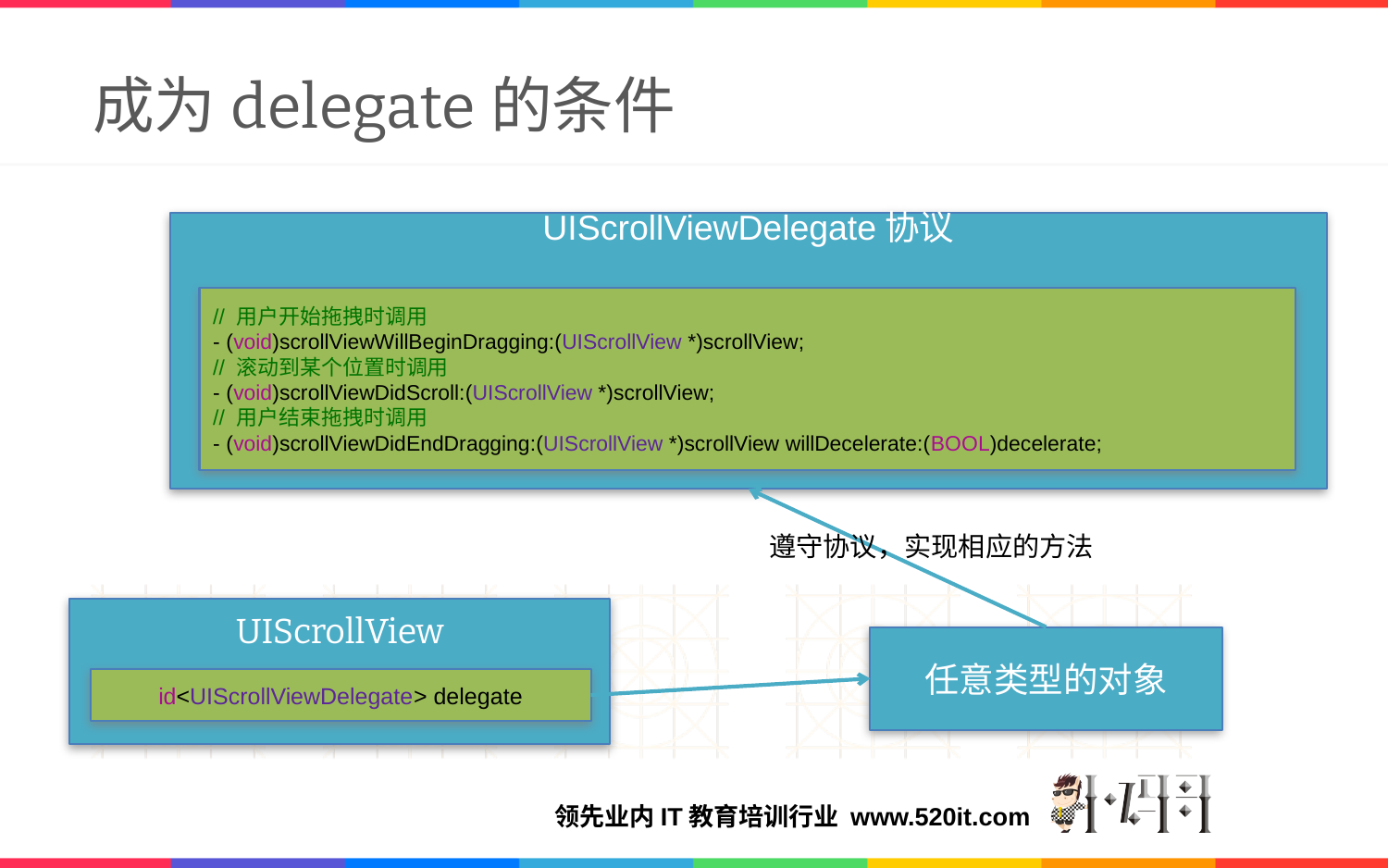

# 成为delegate的条件

UIScrollViewDelegate协议

// 用户开始拖拽时调用
- (void)scrollViewWillBeginDragging:(UIScrollView *)scrollView;
// 滚动到某个位置时调用
- (void)scrollViewDidScroll:(UIScrollView *)scrollView;
// 用户结束拖拽时调用
- (void)scrollViewDidEndDragging:(UIScrollView *)scrollView willDecelerate:(BOOL)decelerate;

遵守协议，实现相应的方法

UIScrollView

任意类型的对象

id<UIScrollViewDelegate> delegate